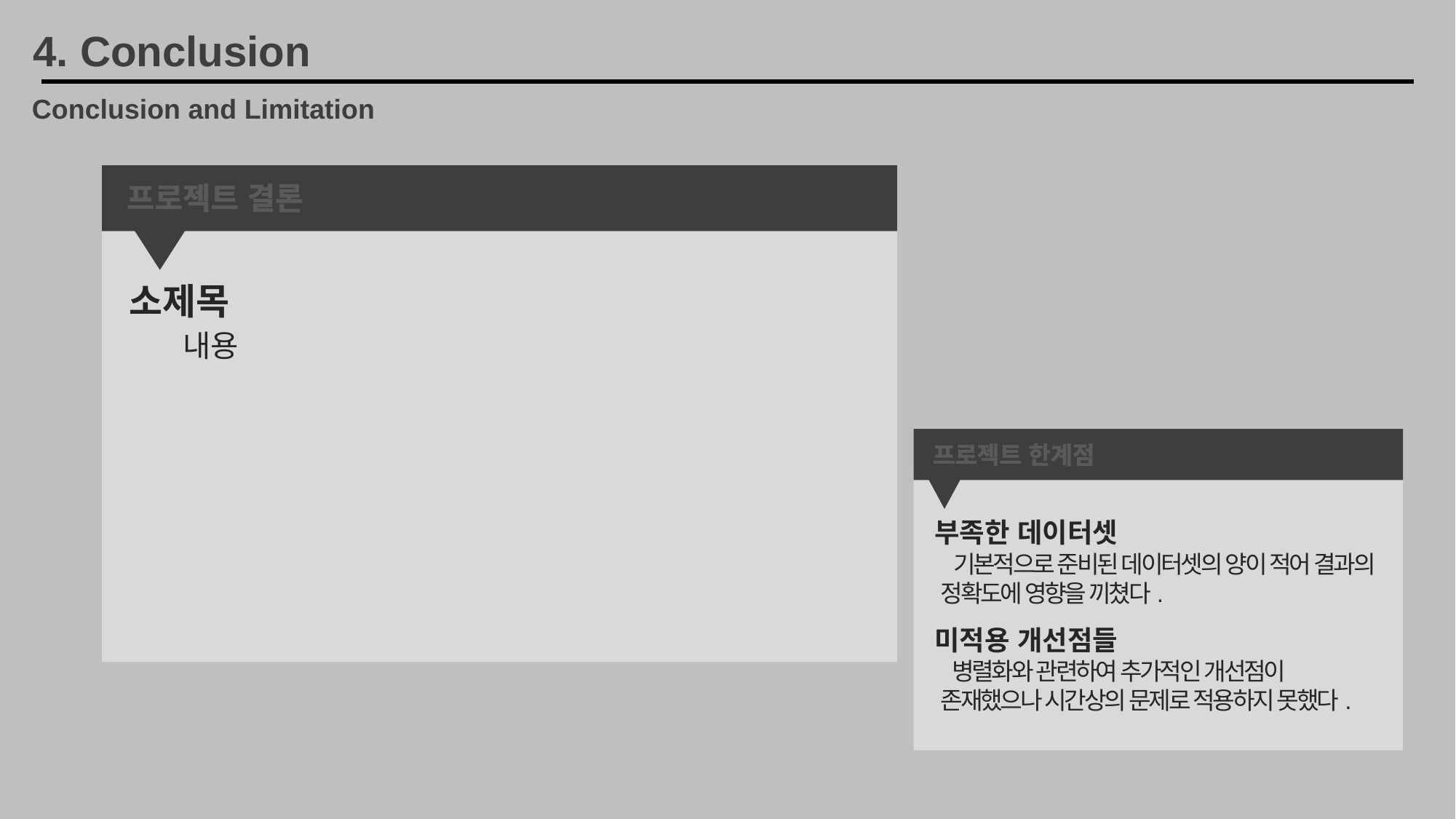

4. Conclusion
Conclusion and Limitation

프로젝트 결론

소제목
내용

프로젝트 한계점

부족한 데이터셋
 기본적으로 준비된 데이터셋의 양이 적어 결과의 정확도에 영향을 끼쳤다.
미적용 개선점들
 병렬화와 관련하여 추가적인 개선점이 존재했으나 시간상의 문제로 적용하지 못했다.